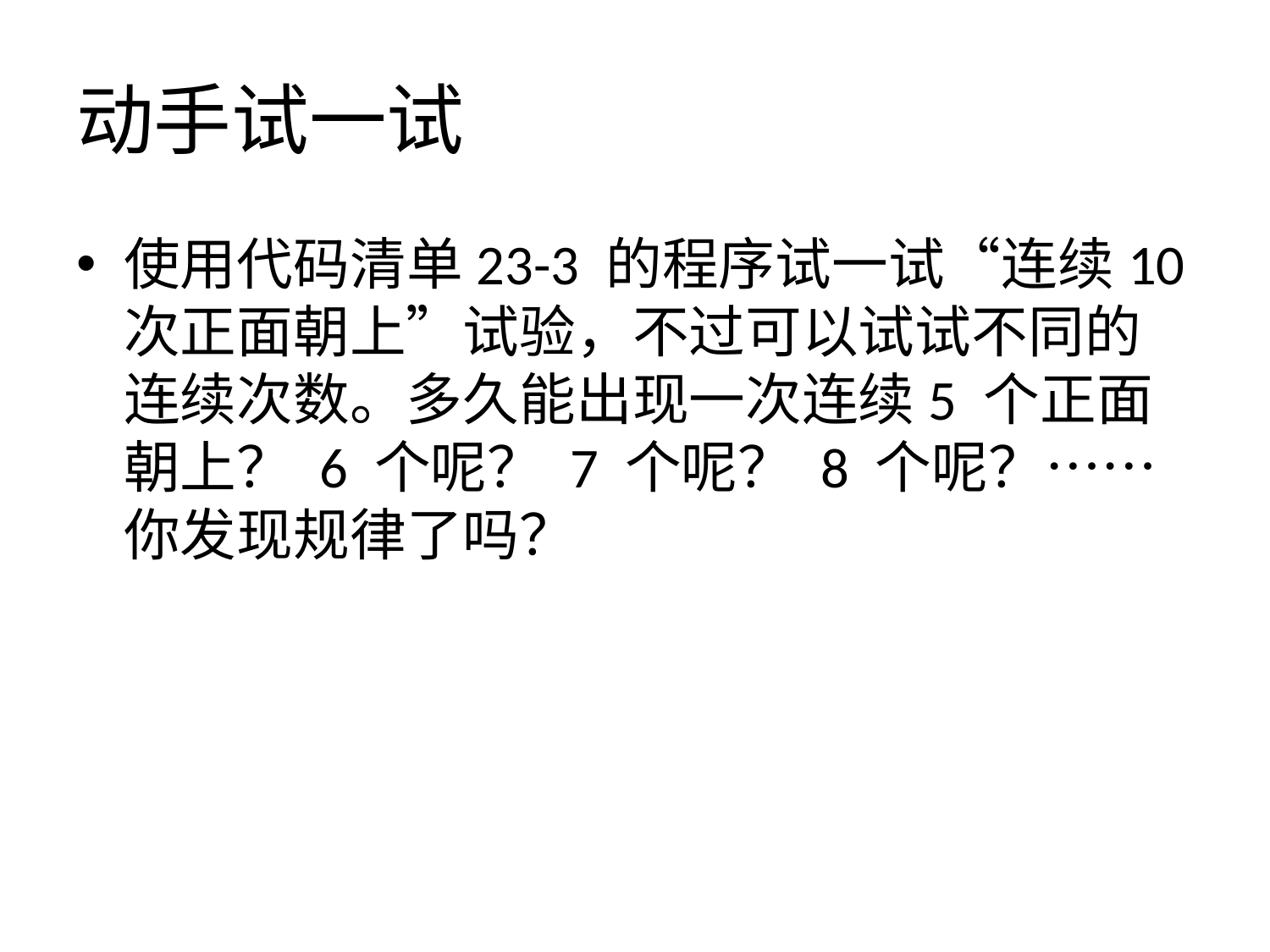

# 动手试一试
使用代码清单23-3 的程序试一试“连续10 次正面朝上”试验，不过可以试试不同的连续次数。多久能出现一次连续5 个正面朝上？ 6 个呢？ 7 个呢？ 8 个呢？……你发现规律了吗？